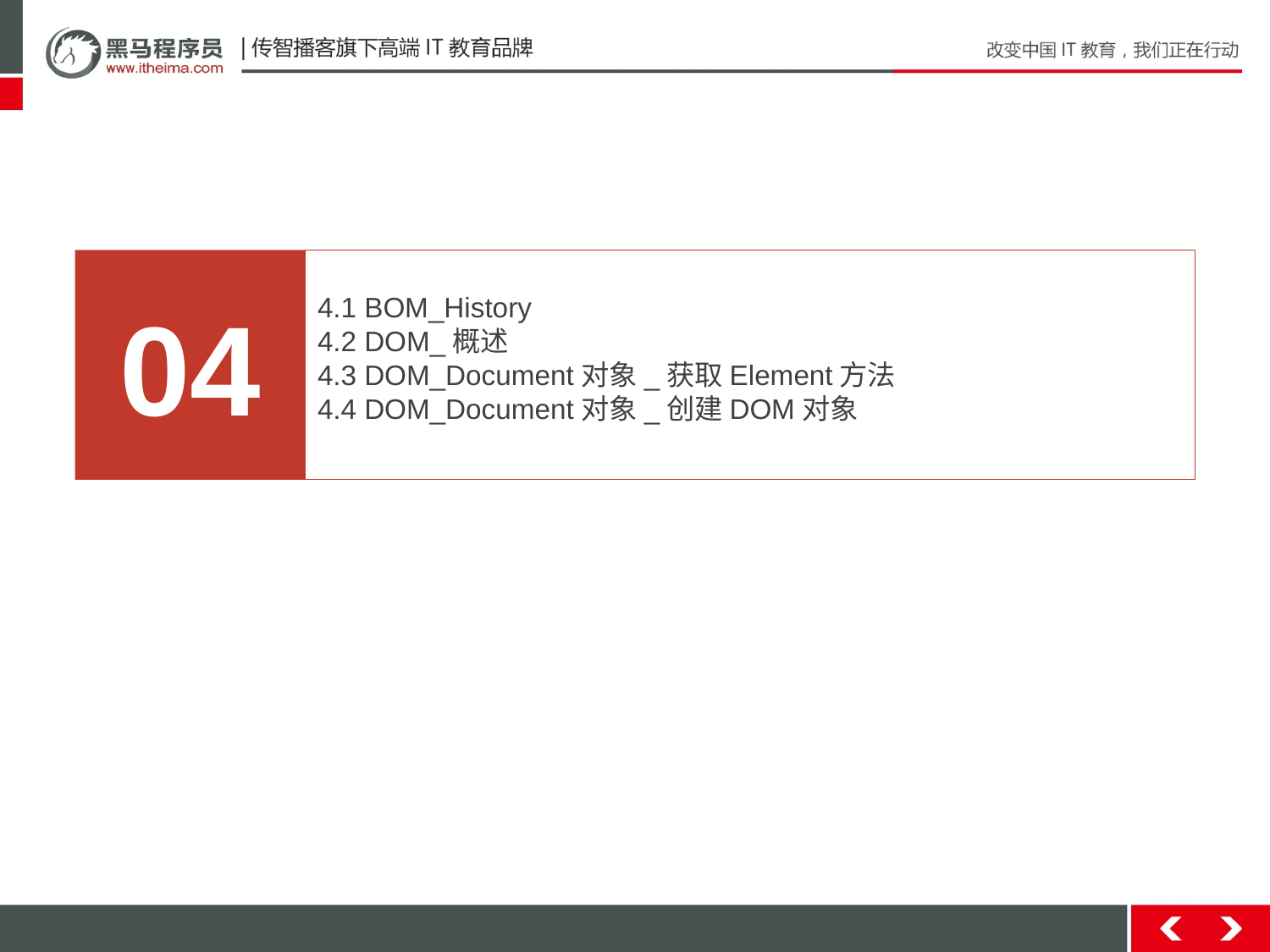

04

4.1 BOM_History
4.2 DOM_概述
4.3 DOM_Document对象_获取Element方法
4.4 DOM_Document对象_创建DOM对象